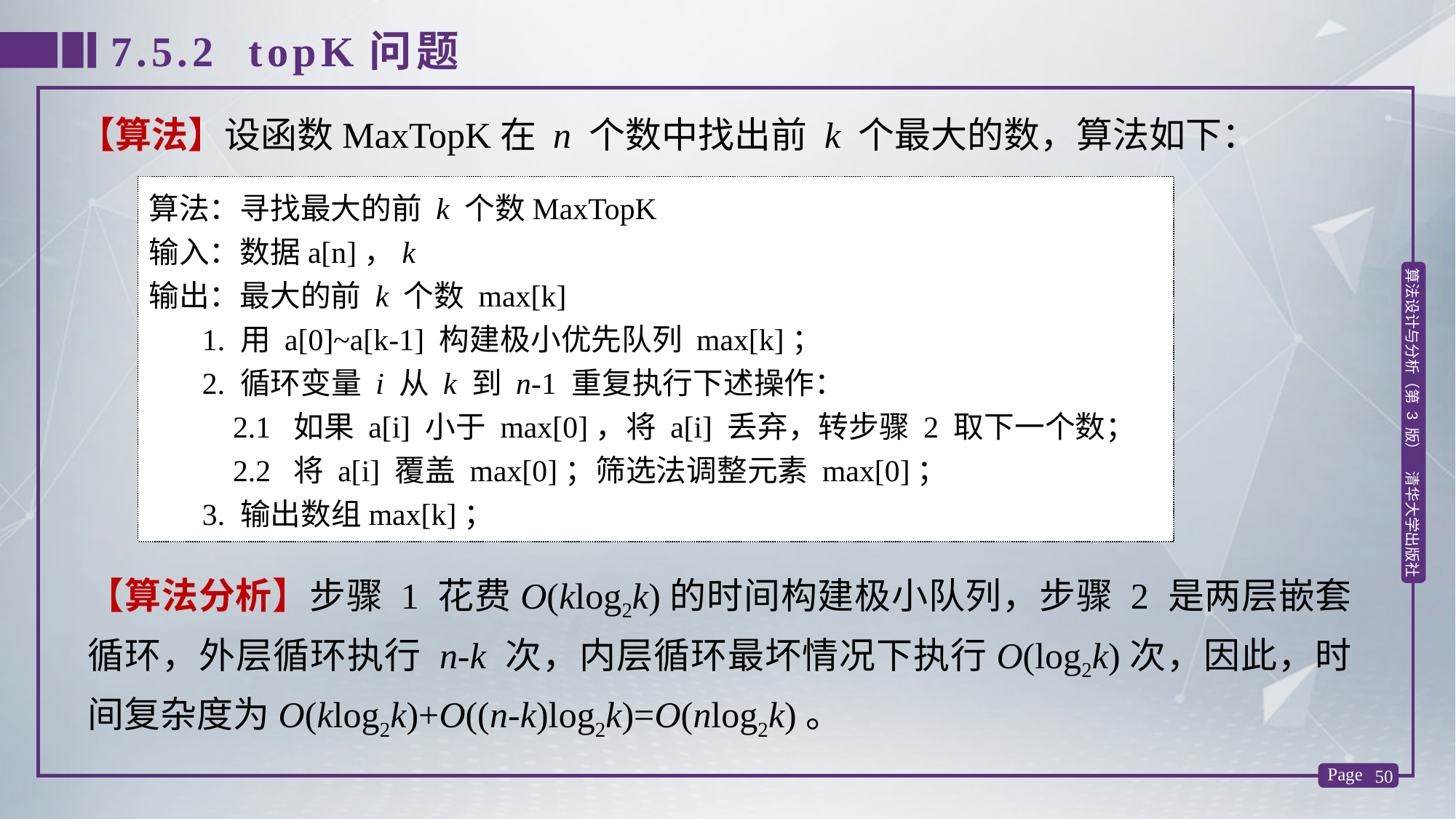

7.5.2  topK问题
【算法】设函数MaxTopK在 n 个数中找出前 k 个最大的数，算法如下：
算法：寻找最大的前 k 个数MaxTopK
输入：数据a[n]，k
输出：最大的前 k 个数 max[k]
       1. 用 a[0]~a[k-1] 构建极小优先队列 max[k]；
       2. 循环变量 i 从 k 到 n-1 重复执行下述操作：
           2.1  如果 a[i] 小于 max[0]，将 a[i] 丢弃，转步骤 2 取下一个数；
           2.2  将 a[i] 覆盖 max[0]；筛选法调整元素 max[0]；
       3. 输出数组max[k]；
【算法分析】步骤 1 花费O(klog2k)的时间构建极小队列，步骤 2 是两层嵌套循环，外层循环执行 n-k 次，内层循环最坏情况下执行O(log2k)次，因此，时间复杂度为O(klog2k)+O((n-k)log2k)=O(nlog2k)。